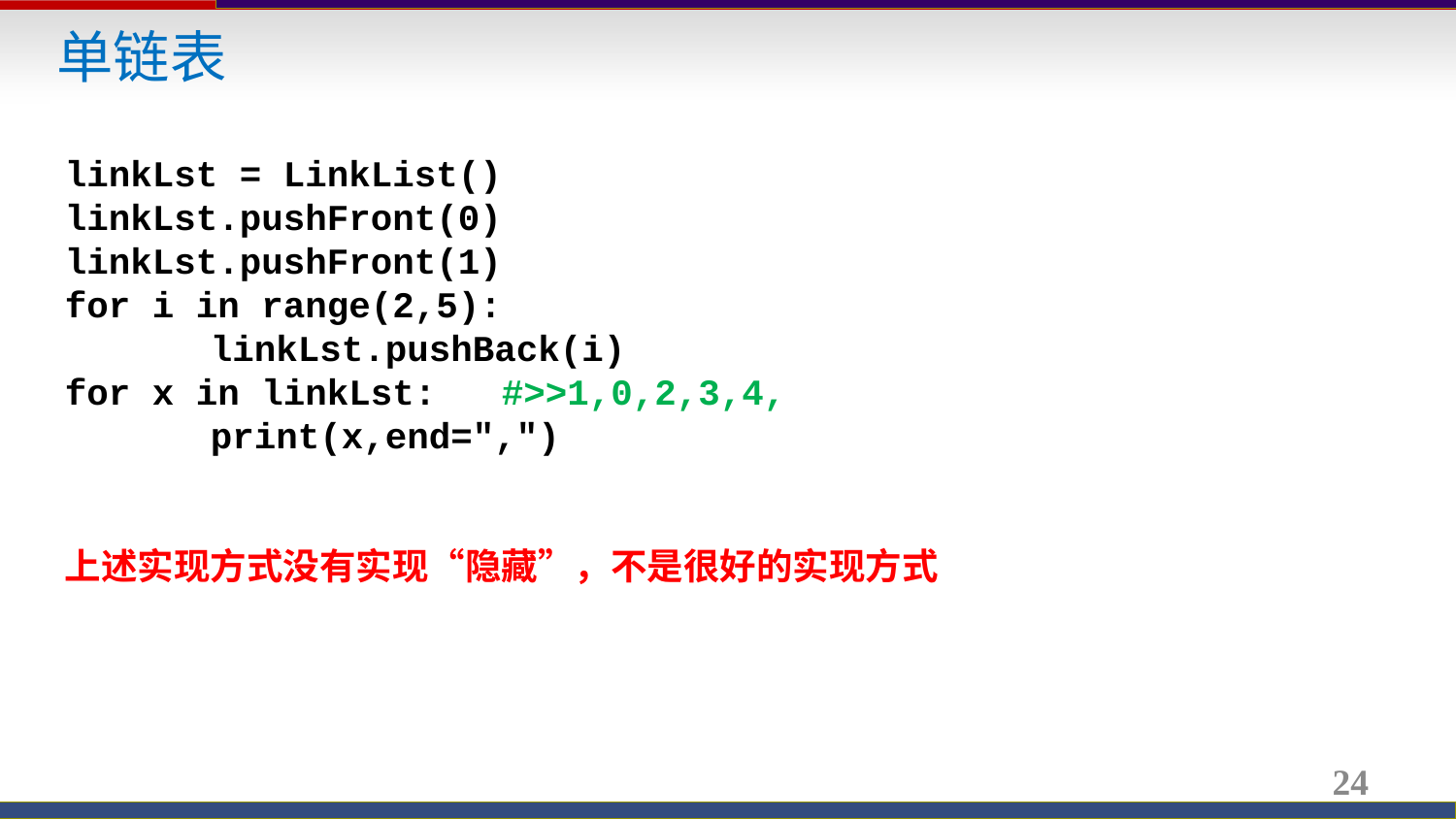

单链表

linkLst = LinkList()
linkLst.pushFront(0)
linkLst.pushFront(1)
for i in range(2,5):
	linkLst.pushBack(i)
for x in linkLst:	#>>1,0,2,3,4,
	print(x,end=",")

上述实现方式没有实现“隐藏”，不是很好的实现方式